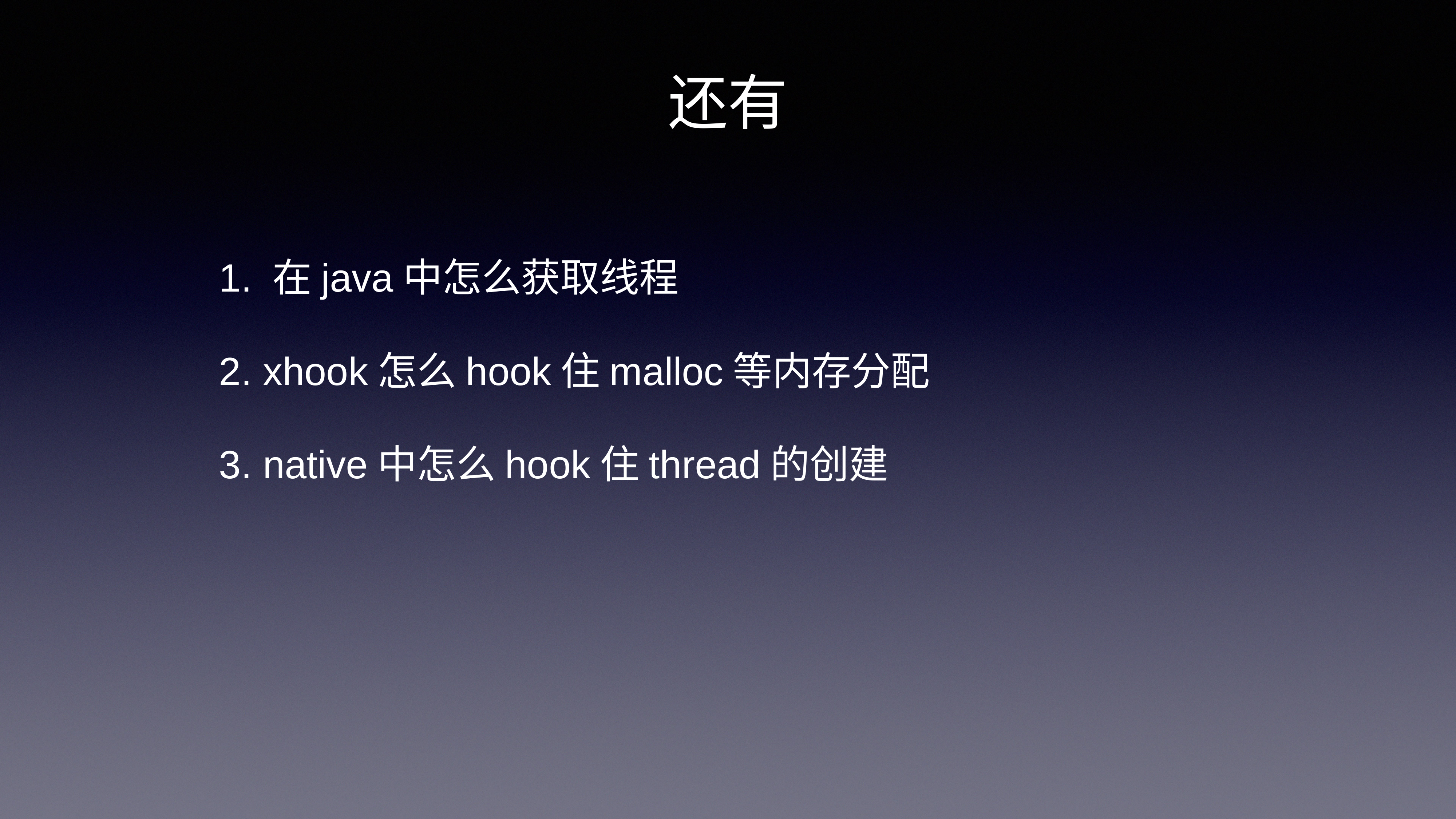

还有
1. 在java中怎么获取线程
2. xhook怎么hook住malloc等内存分配
3. native中怎么hook住thread的创建